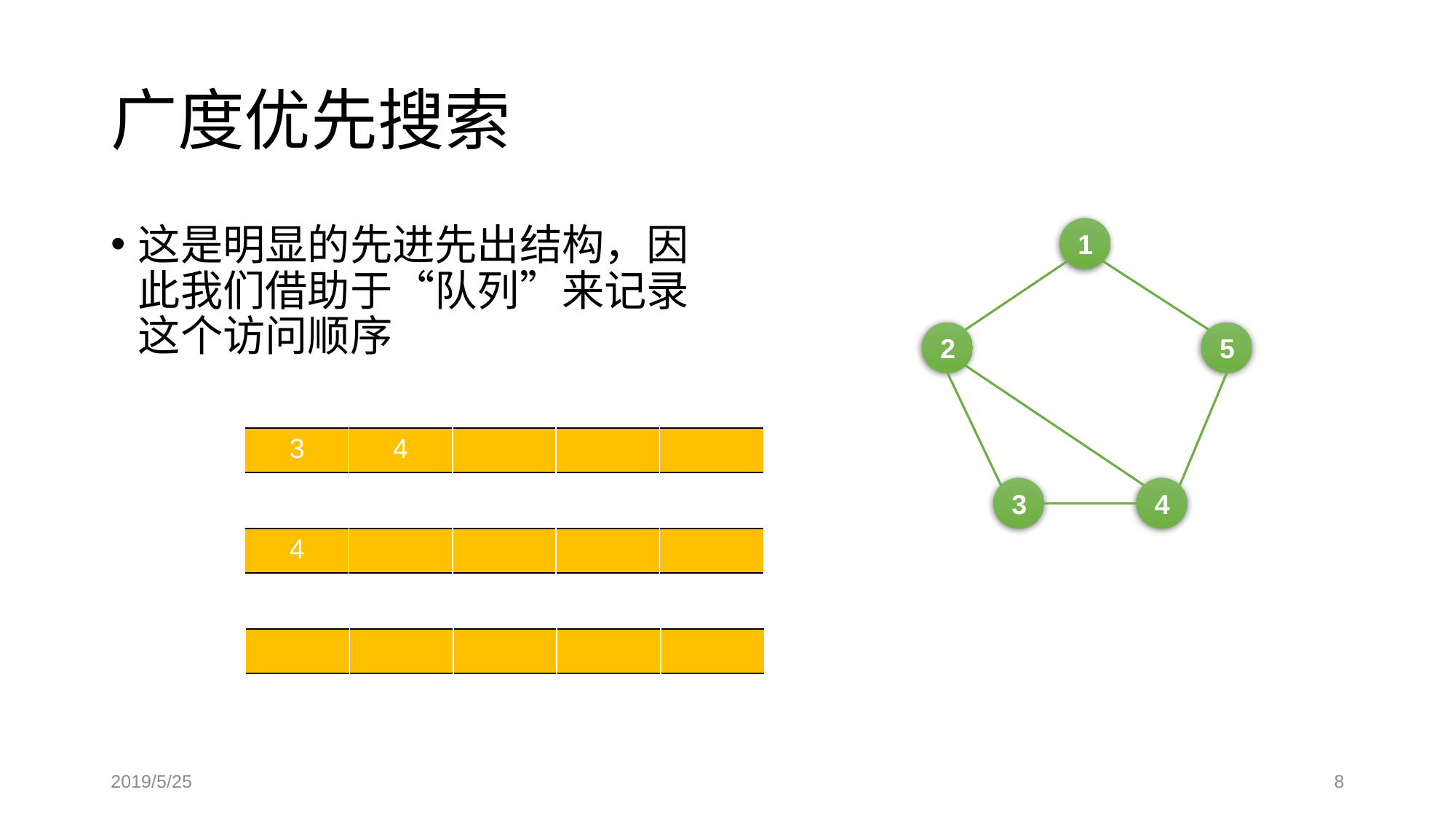

# 广度优先搜索
这是明显的先进先出结构，因此我们借助于“队列”来记录这个访问顺序
1
5
2
3
4
| 3 | 4 |  |  |  |
| --- | --- | --- | --- | --- |
| 4 |  |  |  |  |
| --- | --- | --- | --- | --- |
|  |  |  |  |  |
| --- | --- | --- | --- | --- |
2019/5/25
8